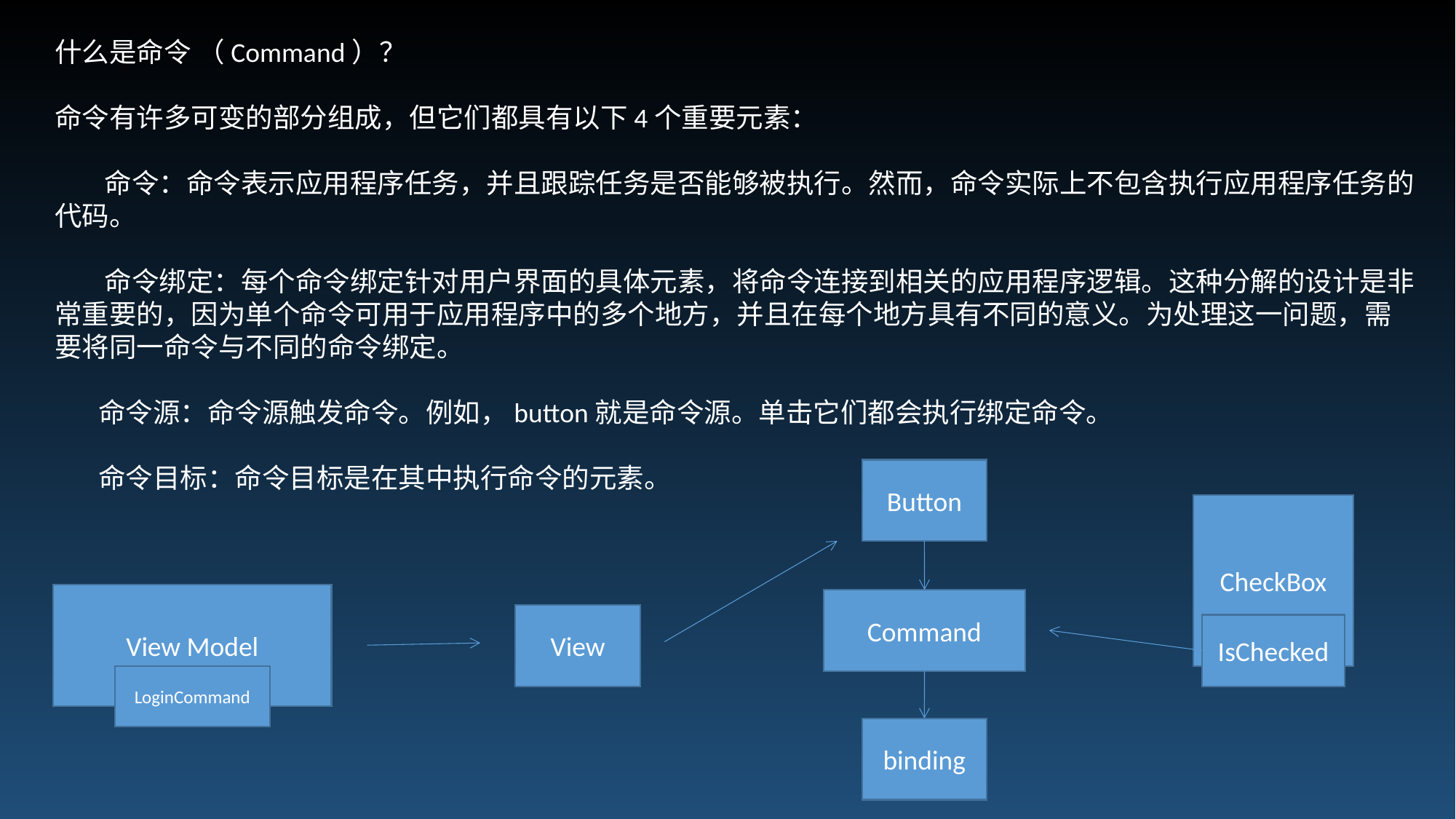

什么是命令 （Command）？

命令有许多可变的部分组成，但它们都具有以下4个重要元素：

       命令：命令表示应用程序任务，并且跟踪任务是否能够被执行。然而，命令实际上不包含执行应用程序任务的代码。

       命令绑定：每个命令绑定针对用户界面的具体元素，将命令连接到相关的应用程序逻辑。这种分解的设计是非常重要的，因为单个命令可用于应用程序中的多个地方，并且在每个地方具有不同的意义。为处理这一问题，需要将同一命令与不同的命令绑定。

      命令源：命令源触发命令。例如，button就是命令源。单击它们都会执行绑定命令。

      命令目标：命令目标是在其中执行命令的元素。

Button
CheckBox
View Model
Command
View
IsChecked
LoginCommand
binding